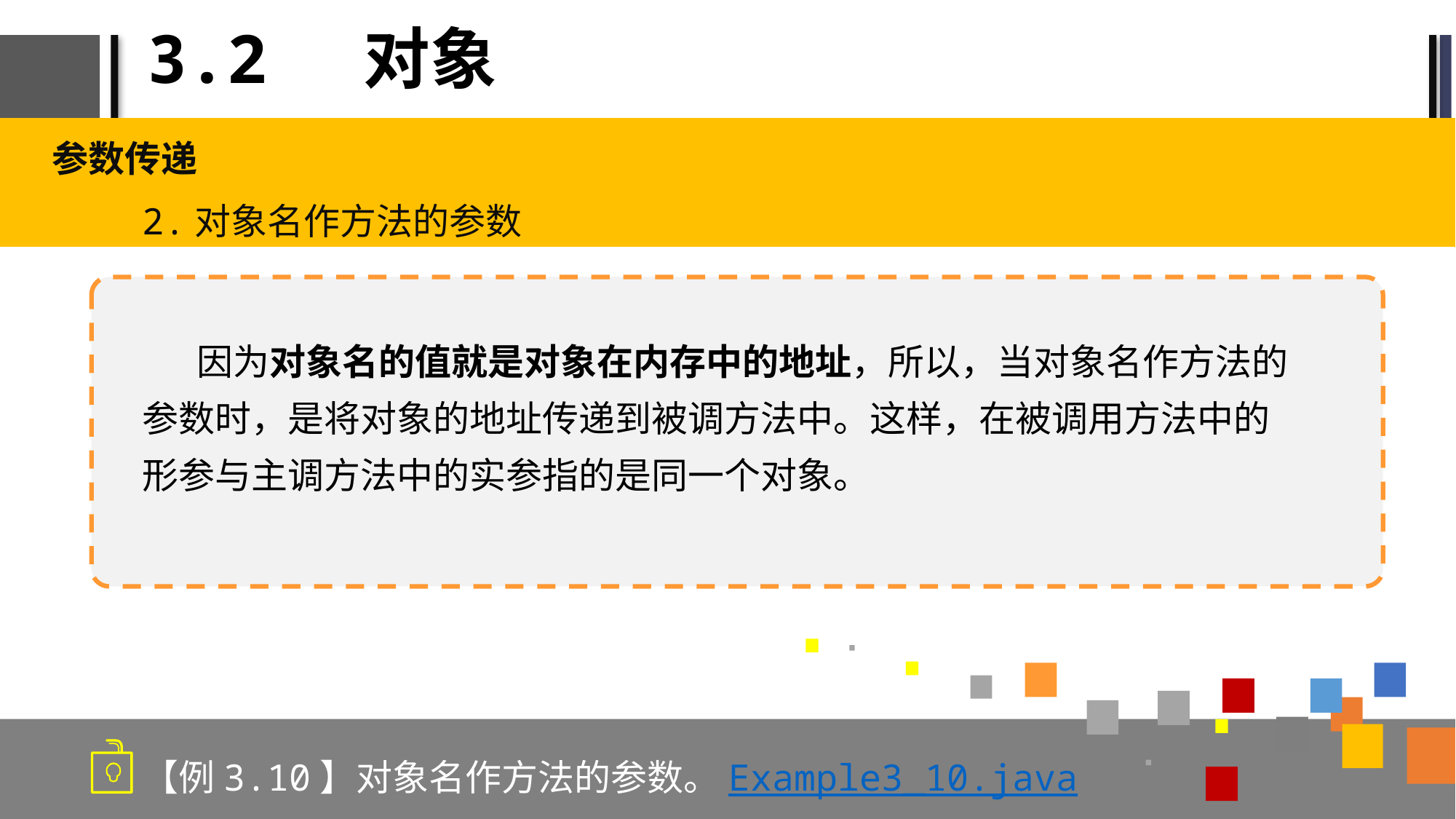

# 3.2  对象

参数传递

2.对象名作方法的参数

因为对象名的值就是对象在内存中的地址，所以，当对象名作方法的参数时，是将对象的地址传递到被调方法中。这样，在被调用方法中的形参与主调方法中的实参指的是同一个对象。

【例3.10】对象名作方法的参数。Example3_10.java